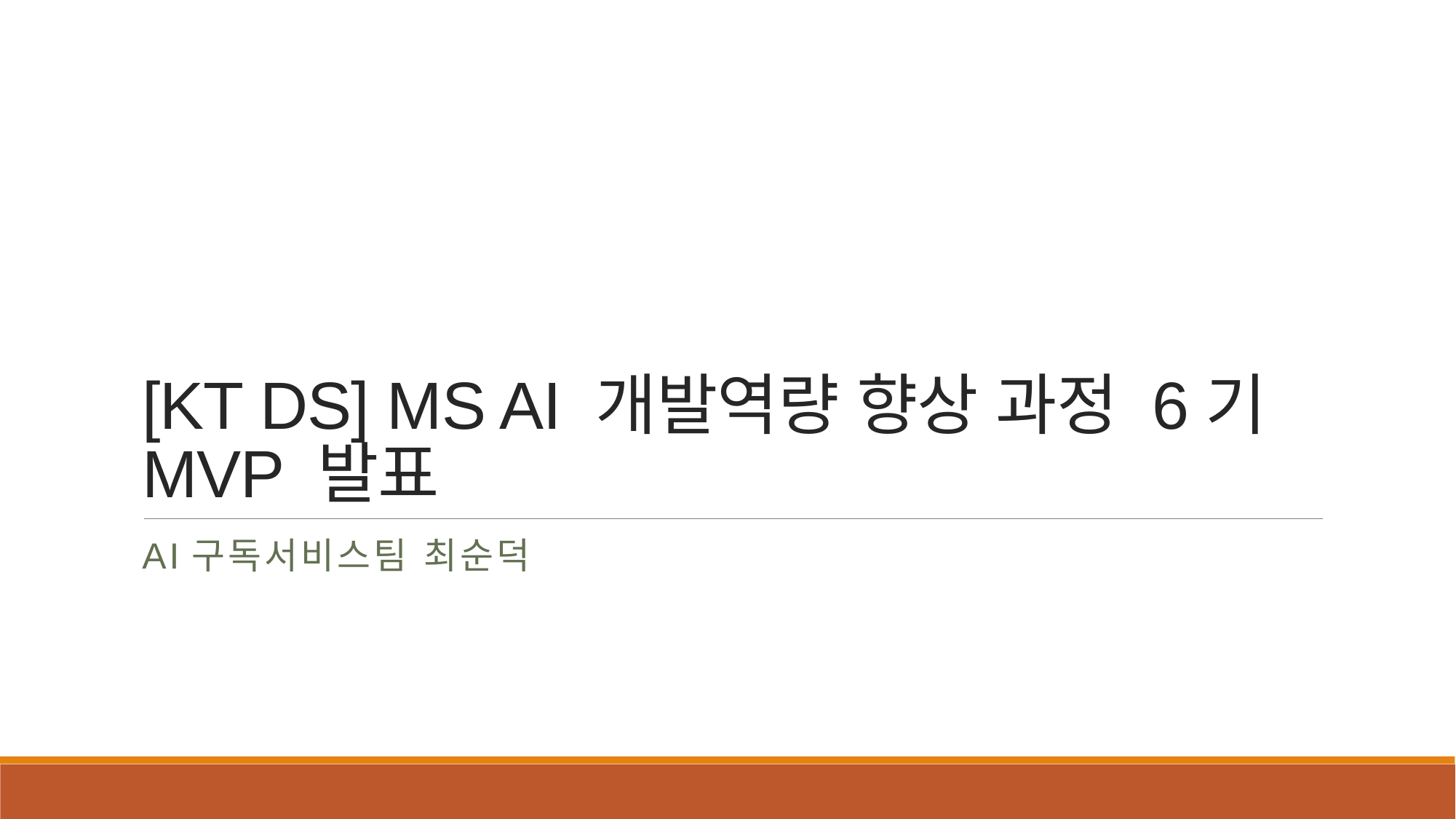

# [KT DS] MS AI 개발역량 향상 과정 6기 MVP 발표
AI구독서비스팀 최순덕